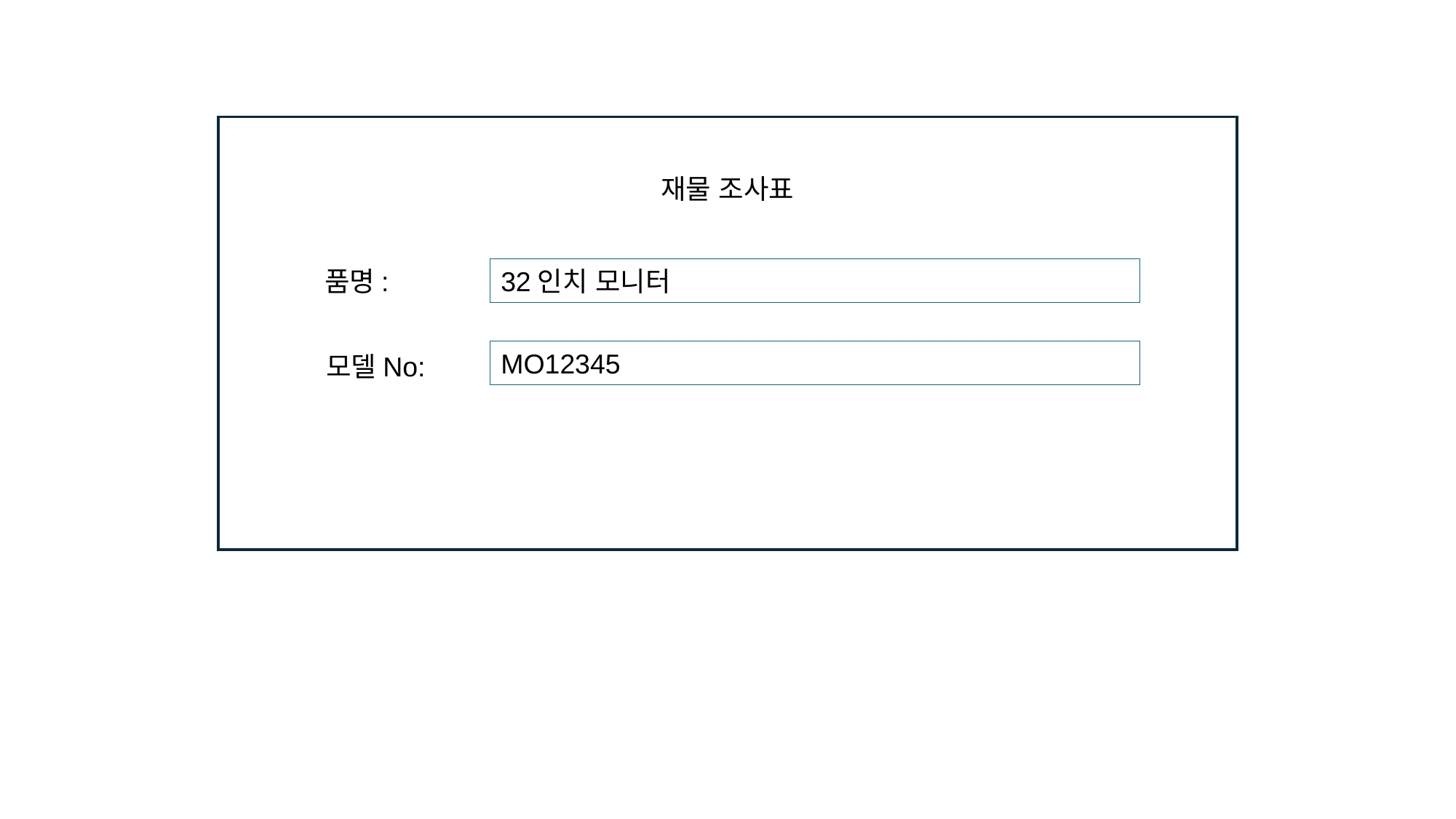

재물 조사표
품명:
32인치 모니터
MO12345
모델No: